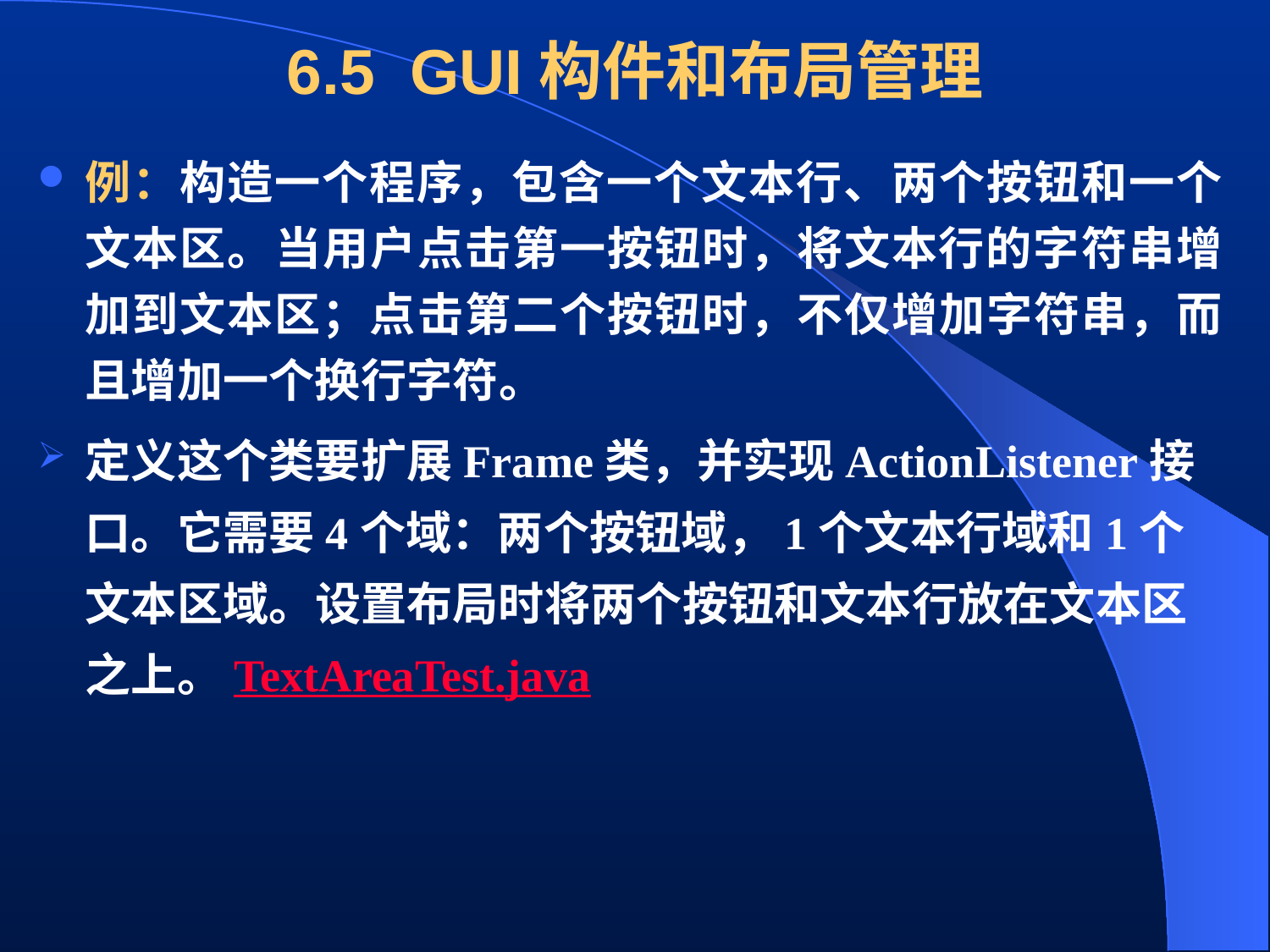

# 6.5  GUI构件和布局管理
例：构造一个程序，包含一个文本行、两个按钮和一个文本区。当用户点击第一按钮时，将文本行的字符串增加到文本区；点击第二个按钮时，不仅增加字符串，而且增加一个换行字符。
定义这个类要扩展Frame类，并实现ActionListener接口。它需要4个域：两个按钮域，1个文本行域和1个文本区域。设置布局时将两个按钮和文本行放在文本区之上。TextAreaTest.java